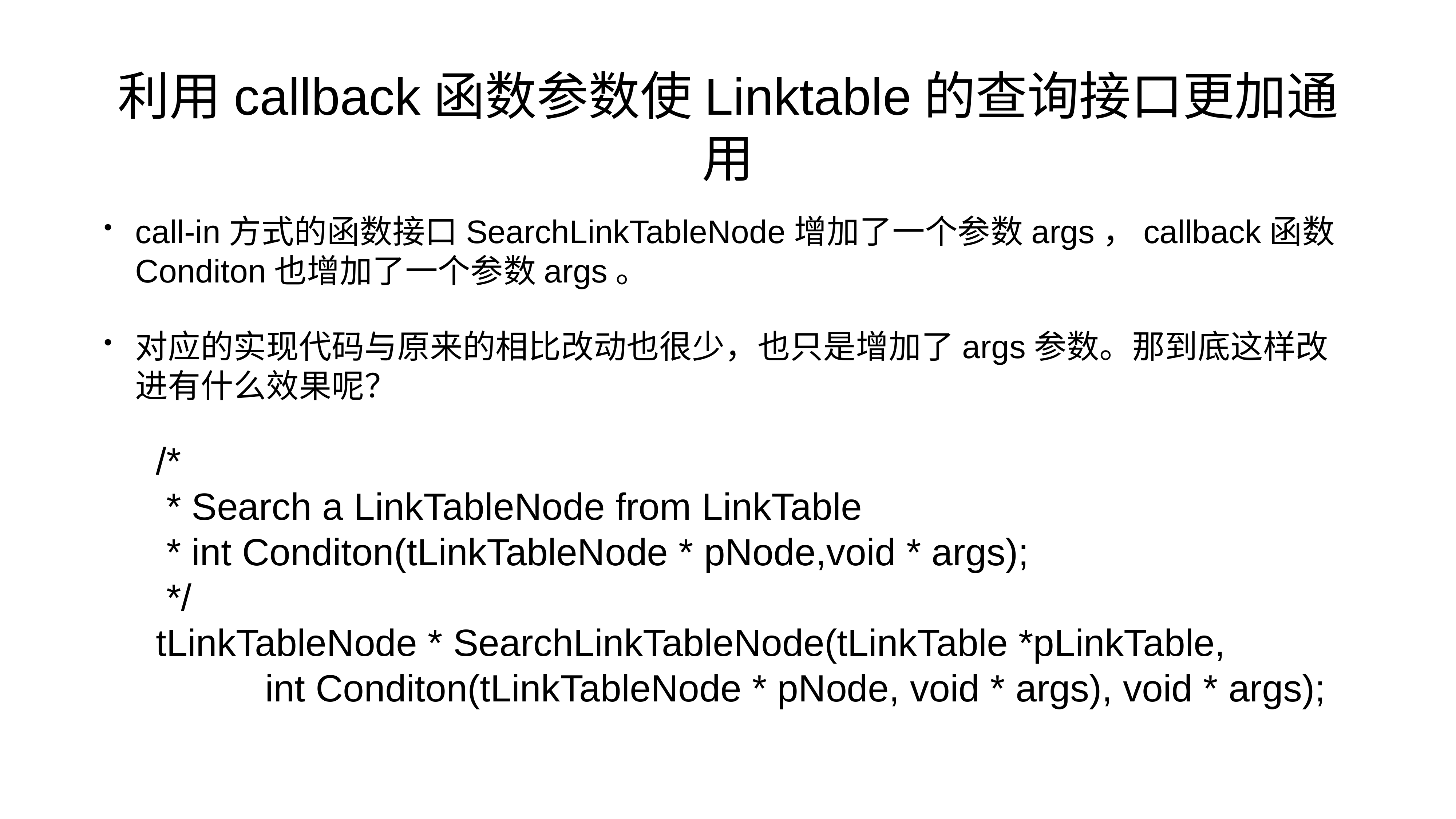

# 利用callback函数参数使Linktable的查询接口更加通用
call-in方式的函数接口SearchLinkTableNode增加了一个参数args，callback函数Conditon也增加了一个参数args。
对应的实现代码与原来的相比改动也很少，也只是增加了args参数。那到底这样改进有什么效果呢？
/*
 * Search a LinkTableNode from LinkTable
 * int Conditon(tLinkTableNode * pNode,void * args);
 */
tLinkTableNode * SearchLinkTableNode(tLinkTable *pLinkTable,
		int Conditon(tLinkTableNode * pNode, void * args), void * args);